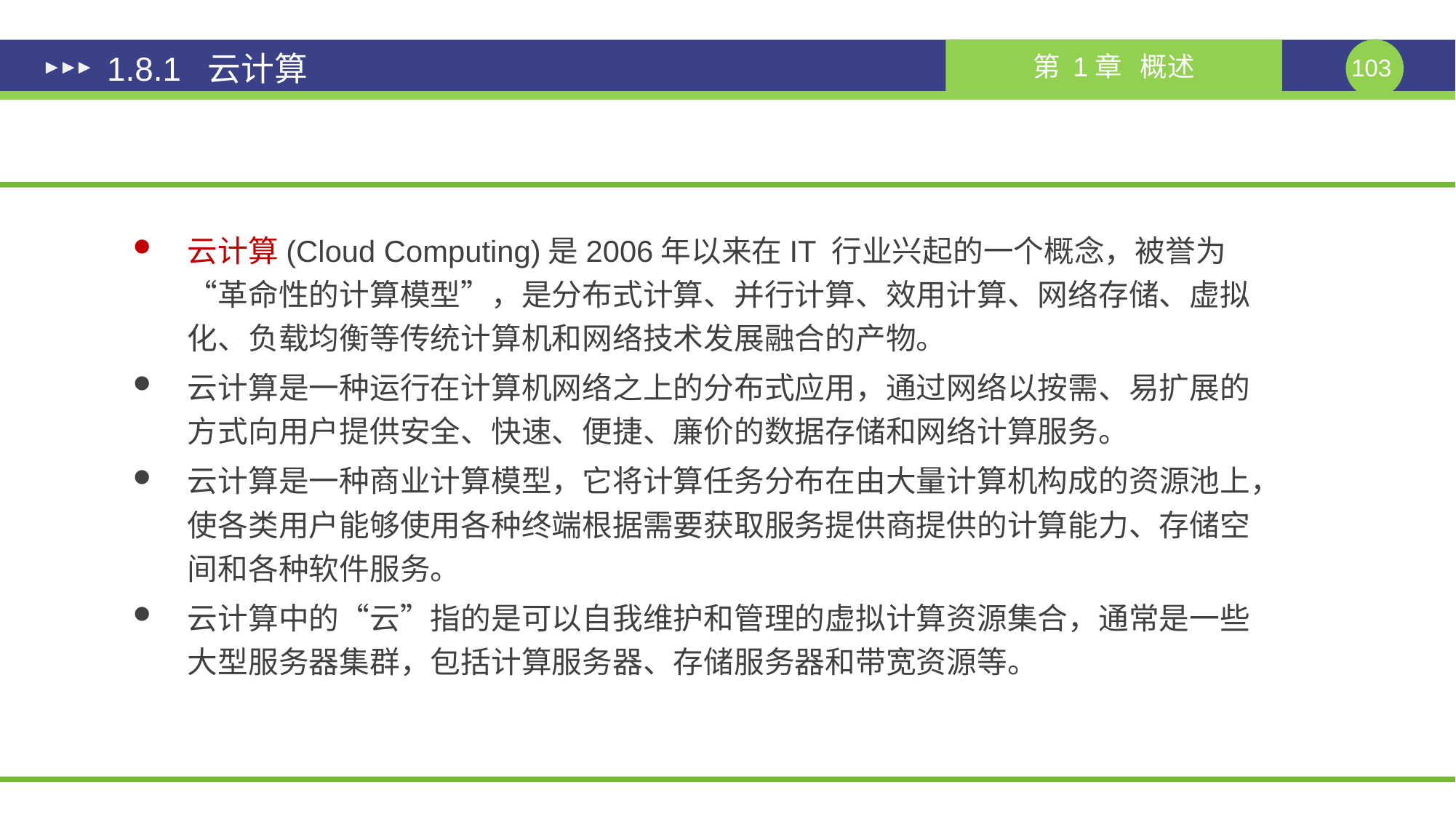

# 1.8.1  云计算

云计算(Cloud Computing)是2006年以来在IT 行业兴起的一个概念，被誉为“革命性的计算模型”，是分布式计算、并行计算、效用计算、网络存储、虚拟化、负载均衡等传统计算机和网络技术发展融合的产物。
云计算是一种运行在计算机网络之上的分布式应用，通过网络以按需、易扩展的方式向用户提供安全、快速、便捷、廉价的数据存储和网络计算服务。
云计算是一种商业计算模型，它将计算任务分布在由大量计算机构成的资源池上，使各类用户能够使用各种终端根据需要获取服务提供商提供的计算能力、存储空间和各种软件服务。
云计算中的“云”指的是可以自我维护和管理的虚拟计算资源集合，通常是一些大型服务器集群，包括计算服务器、存储服务器和带宽资源等。